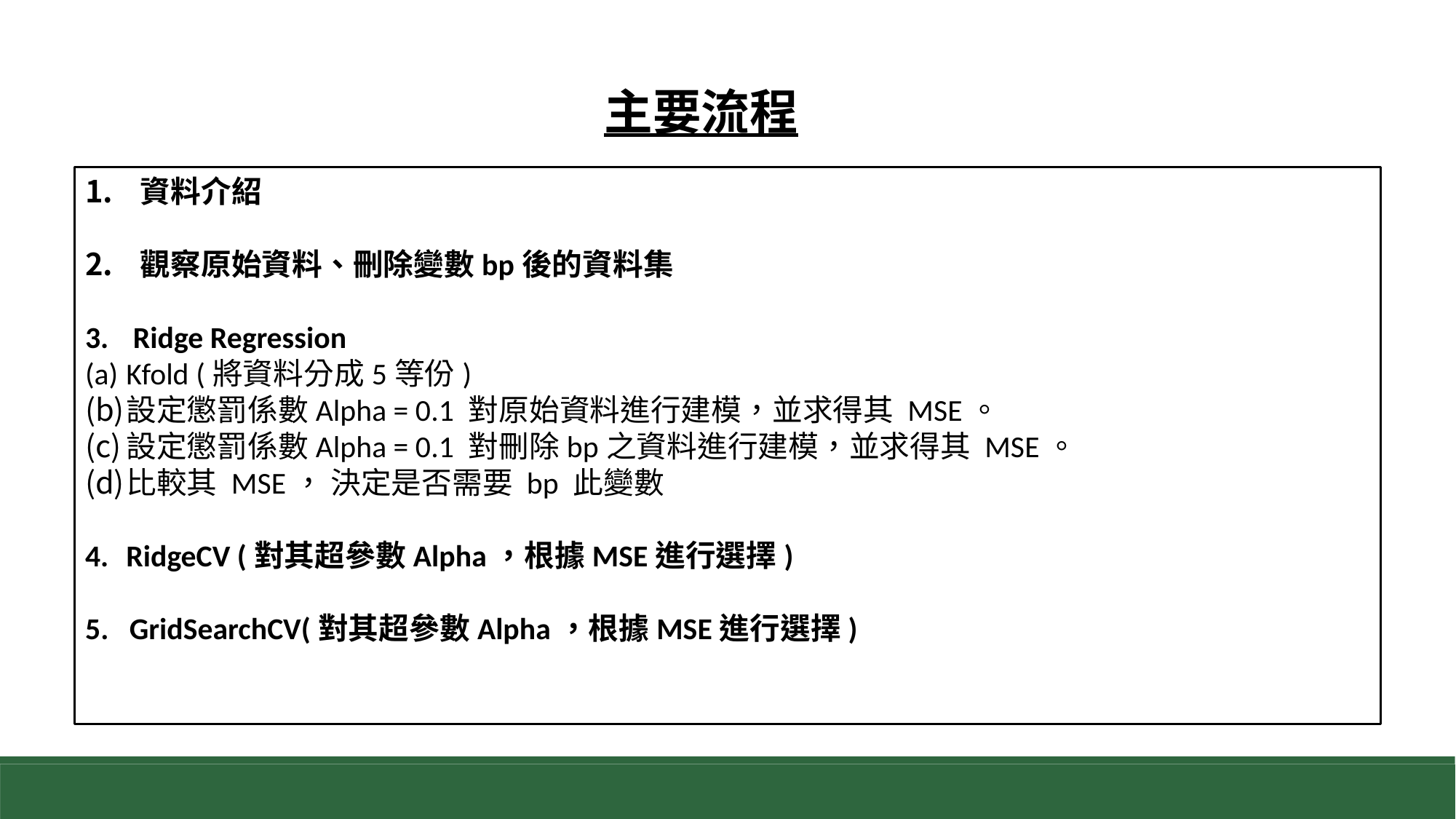

主要流程
 資料介紹

 觀察原始資料、刪除變數bp後的資料集

 Ridge Regression
Kfold (將資料分成5等份)
設定懲罰係數Alpha = 0.1 對原始資料進行建模，並求得其 MSE。
設定懲罰係數Alpha = 0.1 對刪除bp之資料進行建模，並求得其 MSE。
比較其 MSE， 決定是否需要 bp 此變數

RidgeCV (對其超參數Alpha，根據MSE進行選擇)

5.   GridSearchCV(對其超參數Alpha，根據MSE進行選擇)